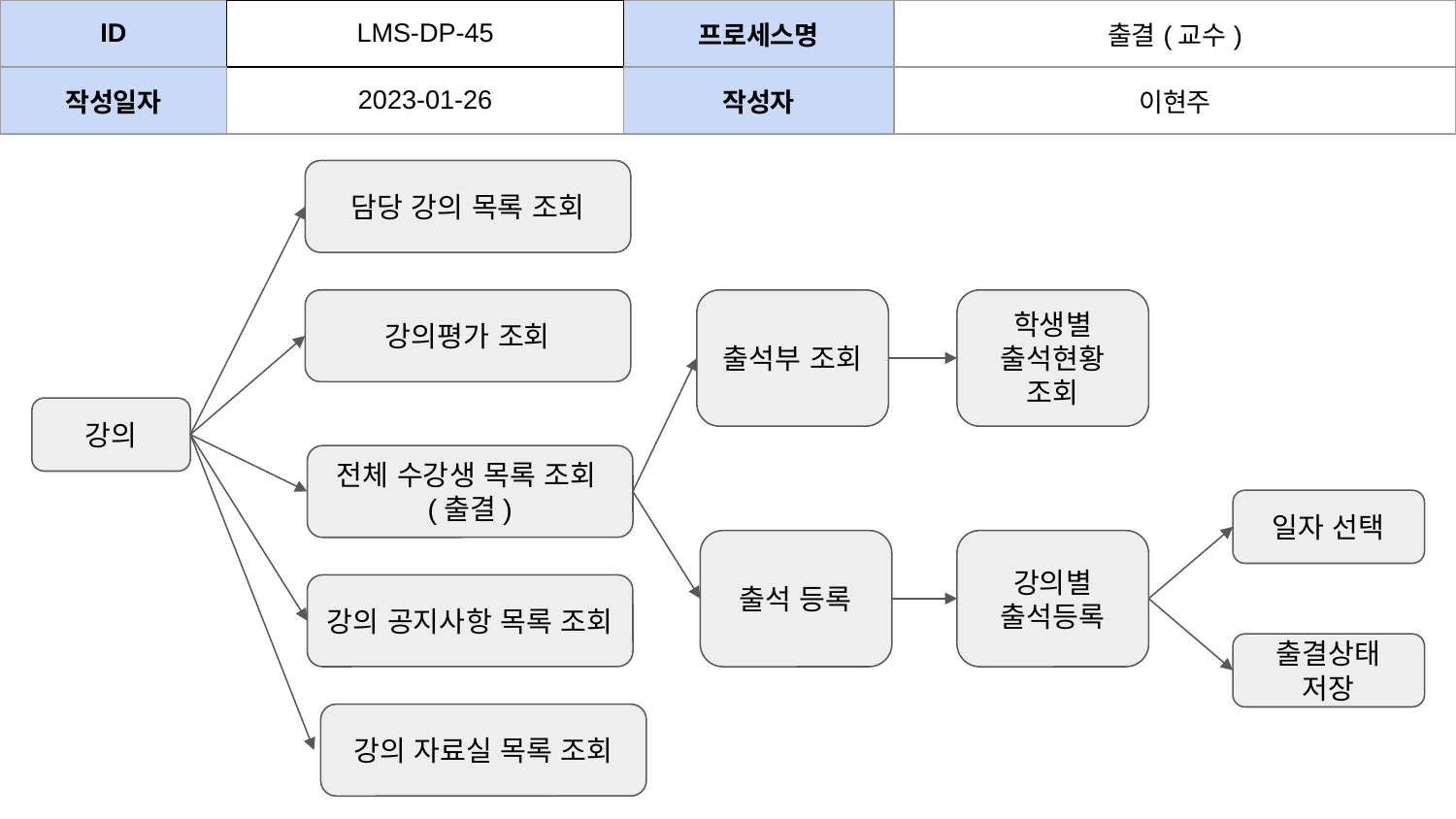

| ID | LMS-DP-45 | 프로세스명 | 출결(교수) |  |  |
| --- | --- | --- | --- | --- | --- |
| 작성일자 | 2023-01-26 | 작성자 | 이현주 |  |  |
담당 강의 목록 조회
출석부 조회
학생별 출석현황 조회
강의평가 조회
강의
전체 수강생 목록 조회(출결)
일자 선택
출석 등록
강의별 출석등록
강의 공지사항 목록 조회
출결상태 저장
강의 자료실 목록 조회